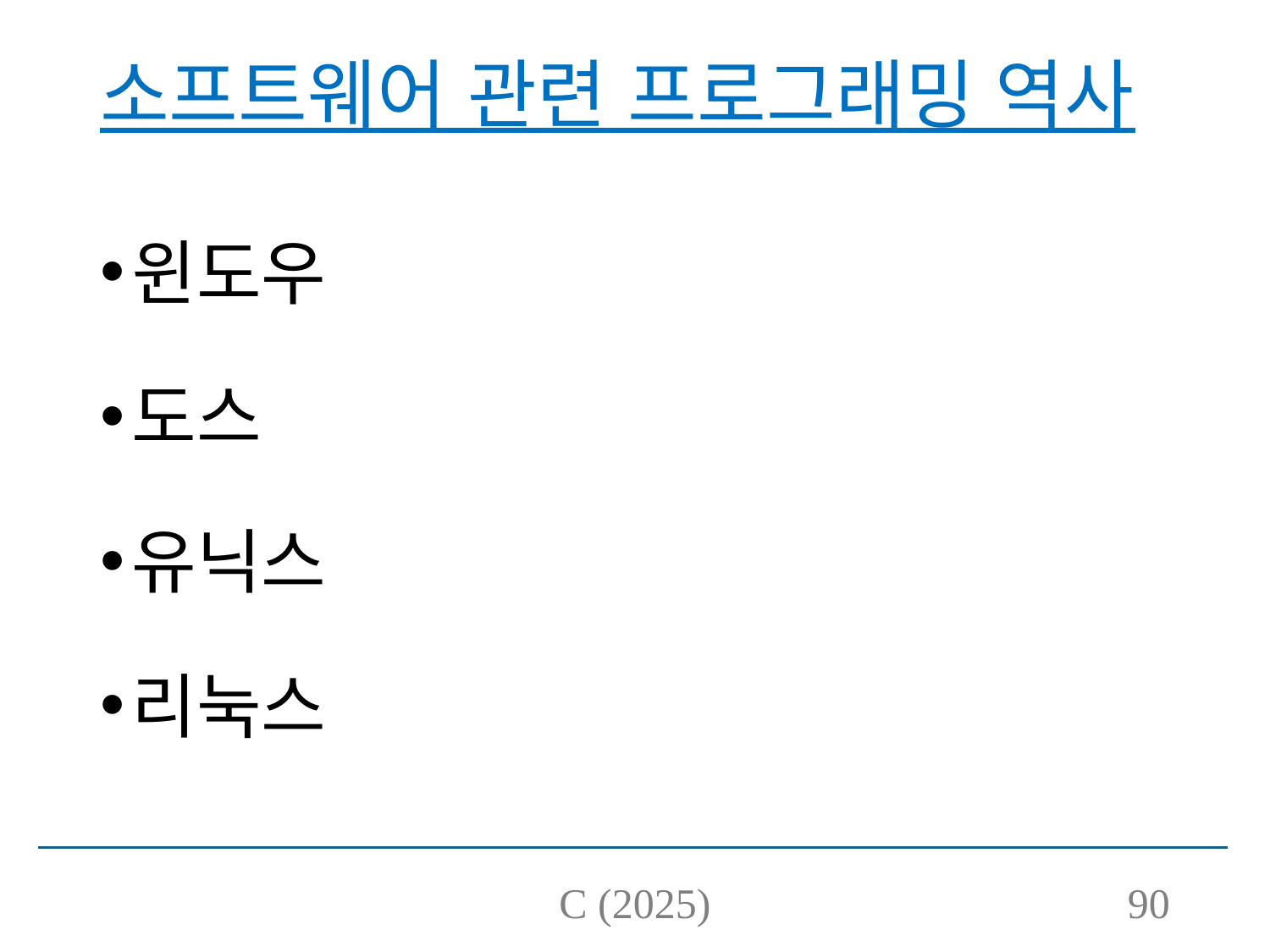

# 소프트웨어 관련 프로그래밍 역사
윈도우
도스
유닉스
리눅스
C (2025)
90